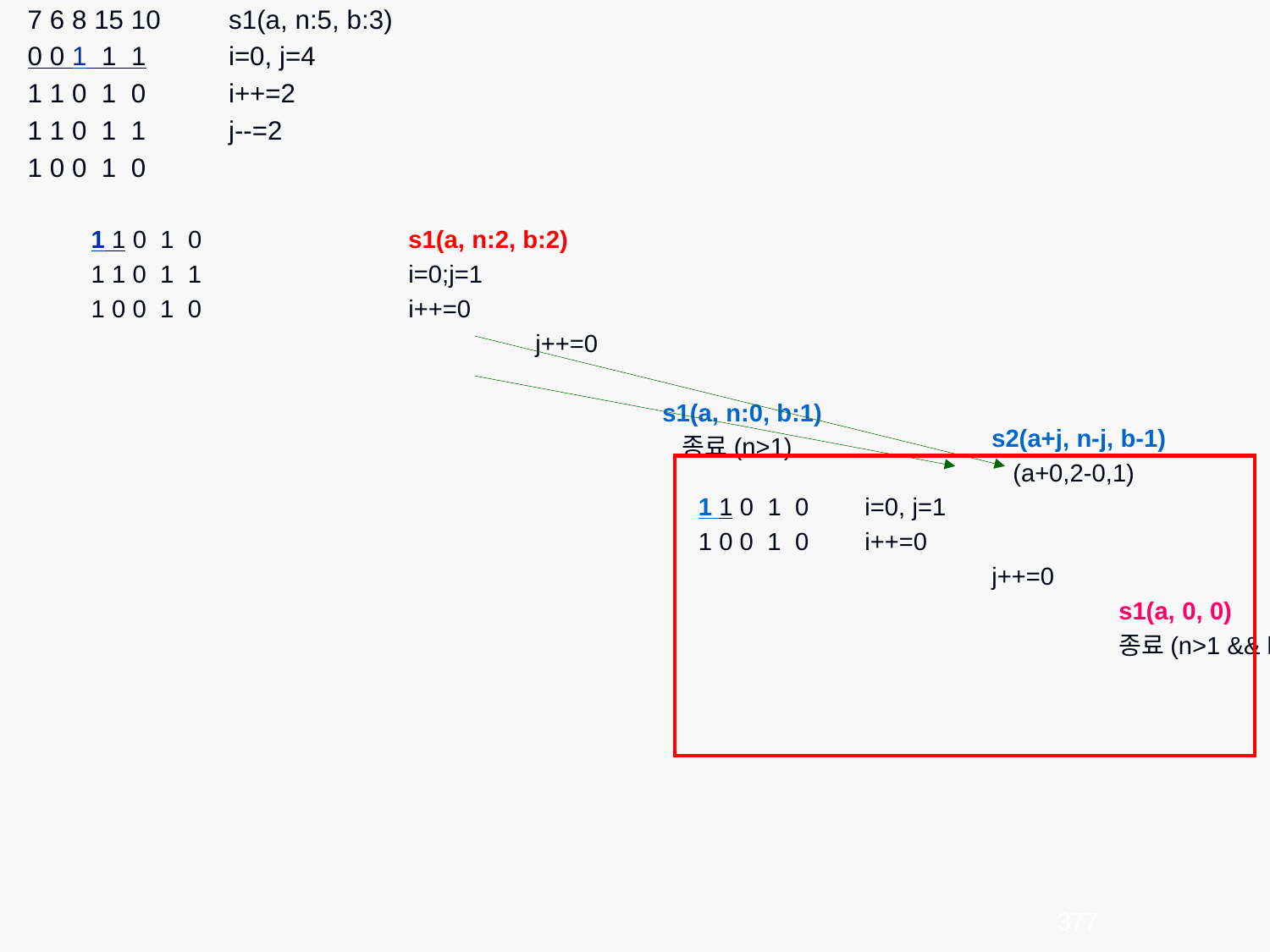

7 6 8 15 10	s1(a, n:5, b:3)
0 0 1  1  1	i=0, j=4
1 1 0  1  0	i++=2
1 1 0  1  1	j--=2
1 0 0  1  0

1 1 0  1  0		s1(a, n:2, b:2)
1 1 0  1  1		i=0;j=1
1 0 0  1  0		i++=0
				j++=0

					s1(a, n:0, b:1)
					  종료(n>1)

			s2(a+j, n-j, b-1)
			   (a+0,2-0,1)
1 1 0  1  0	i=0, j=1
1 0 0  1  0	i++=0
			j++=0
				s1(a, 0, 0)
				종료(n>1 && b>=0)

377